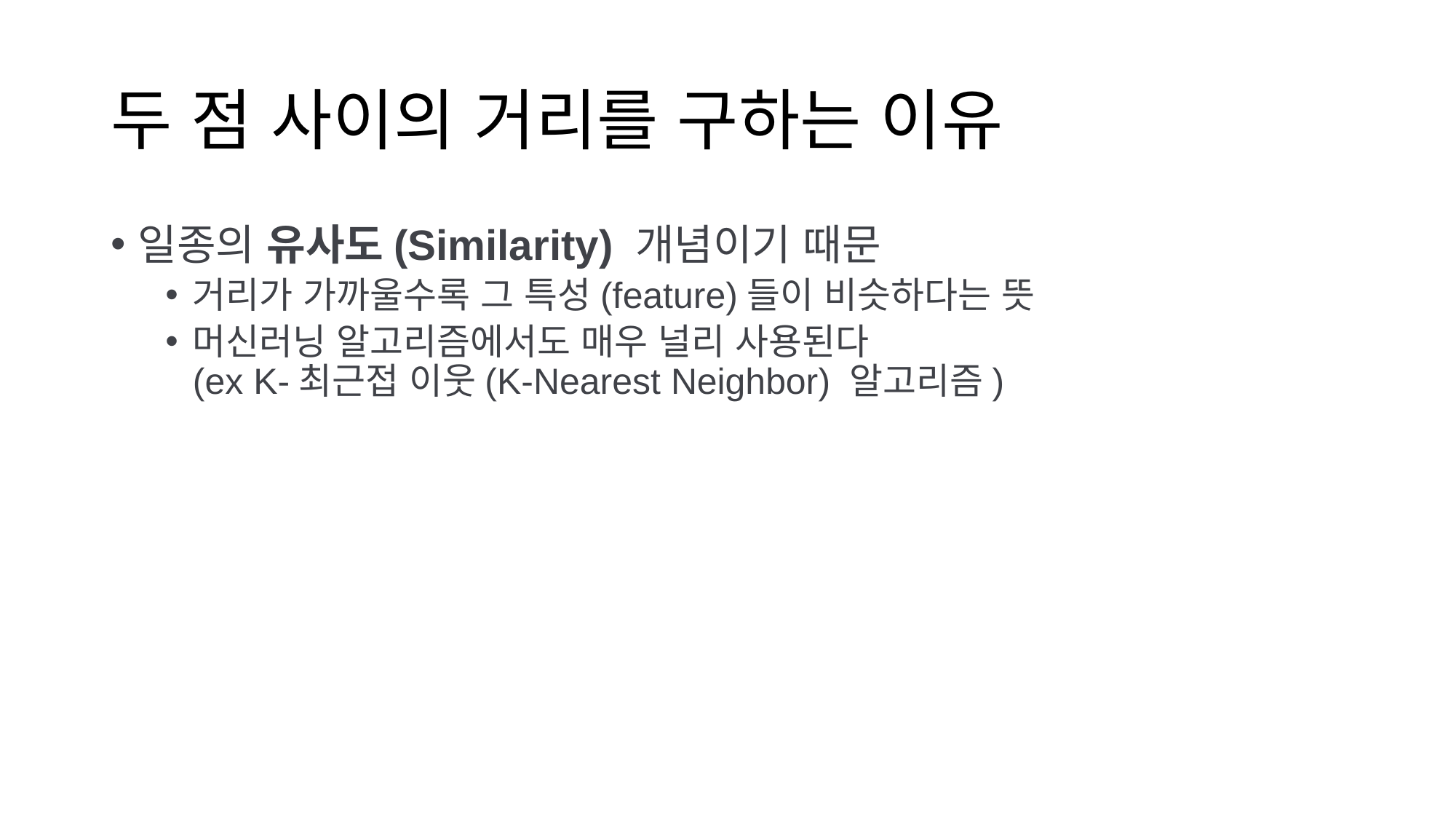

# 두 점 사이의 거리를 구하는 이유
일종의 유사도(Similarity) 개념이기 때문
거리가 가까울수록 그 특성(feature)들이 비슷하다는 뜻
머신러닝 알고리즘에서도 매우 널리 사용된다
(ex K-최근접 이웃(K-Nearest Neighbor) 알고리즘)